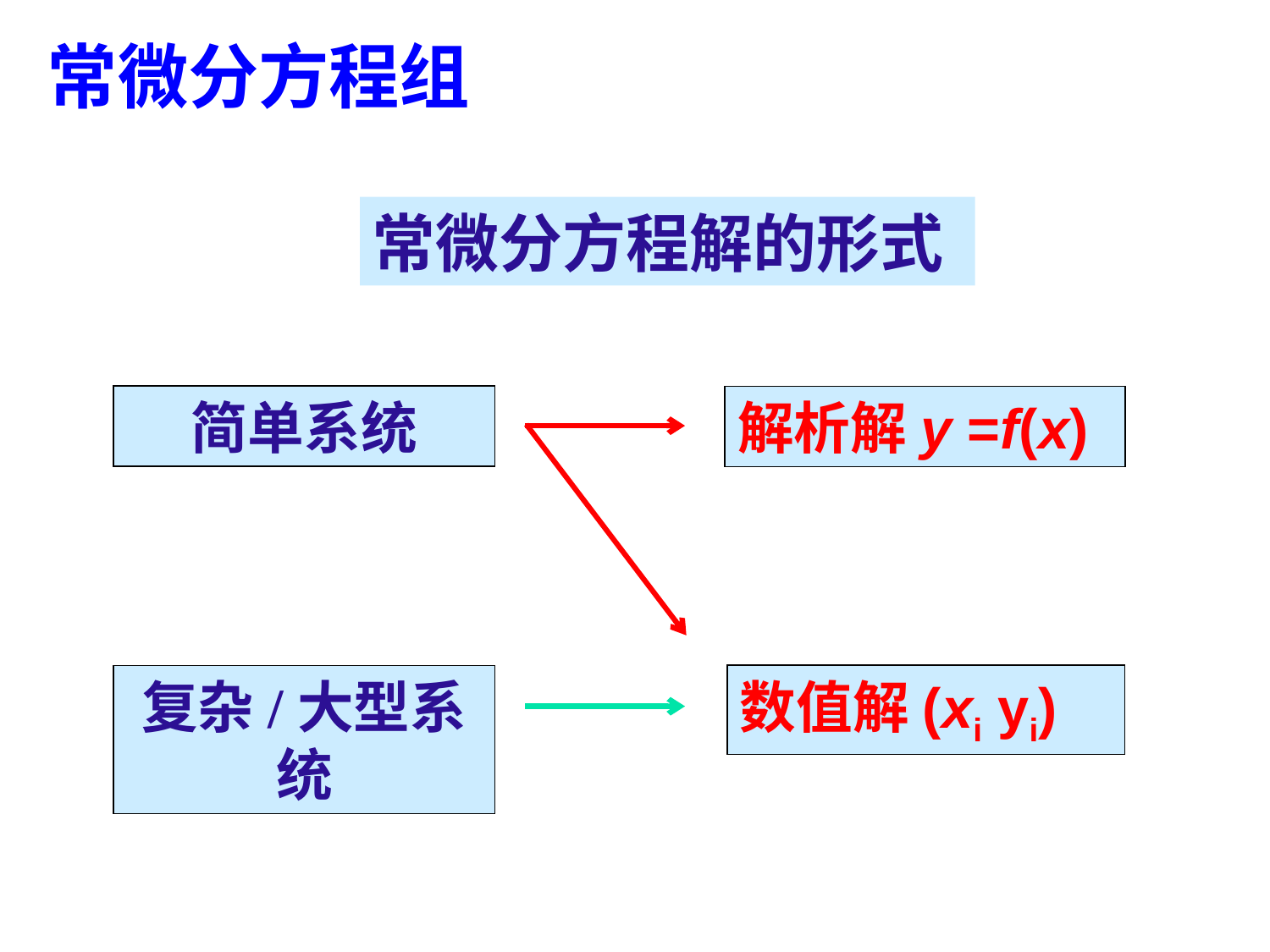

常微分方程组
常微分方程解的形式
简单系统
复杂/大型系统
解析解y =f(x)
数值解(xi yi)
76